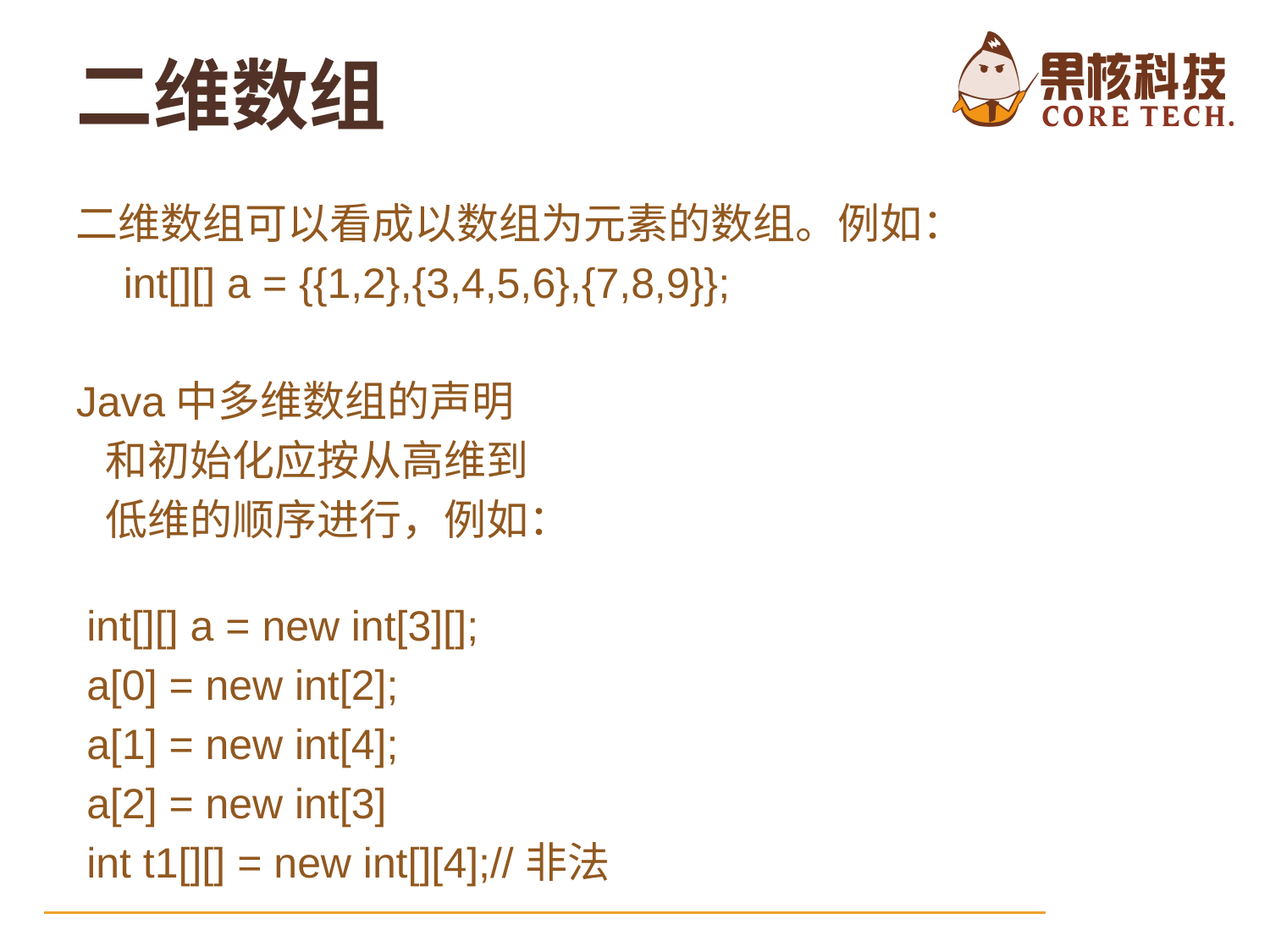

二维数组
二维数组可以看成以数组为元素的数组。例如：
    int[][] a = {{1,2},{3,4,5,6},{7,8,9}};

Java中多维数组的声明
  和初始化应按从高维到
  低维的顺序进行，例如：
int[][] a = new int[3][];
a[0] = new int[2];
a[1] = new int[4];
a[2] = new int[3]
int t1[][] = new int[][4];//非法